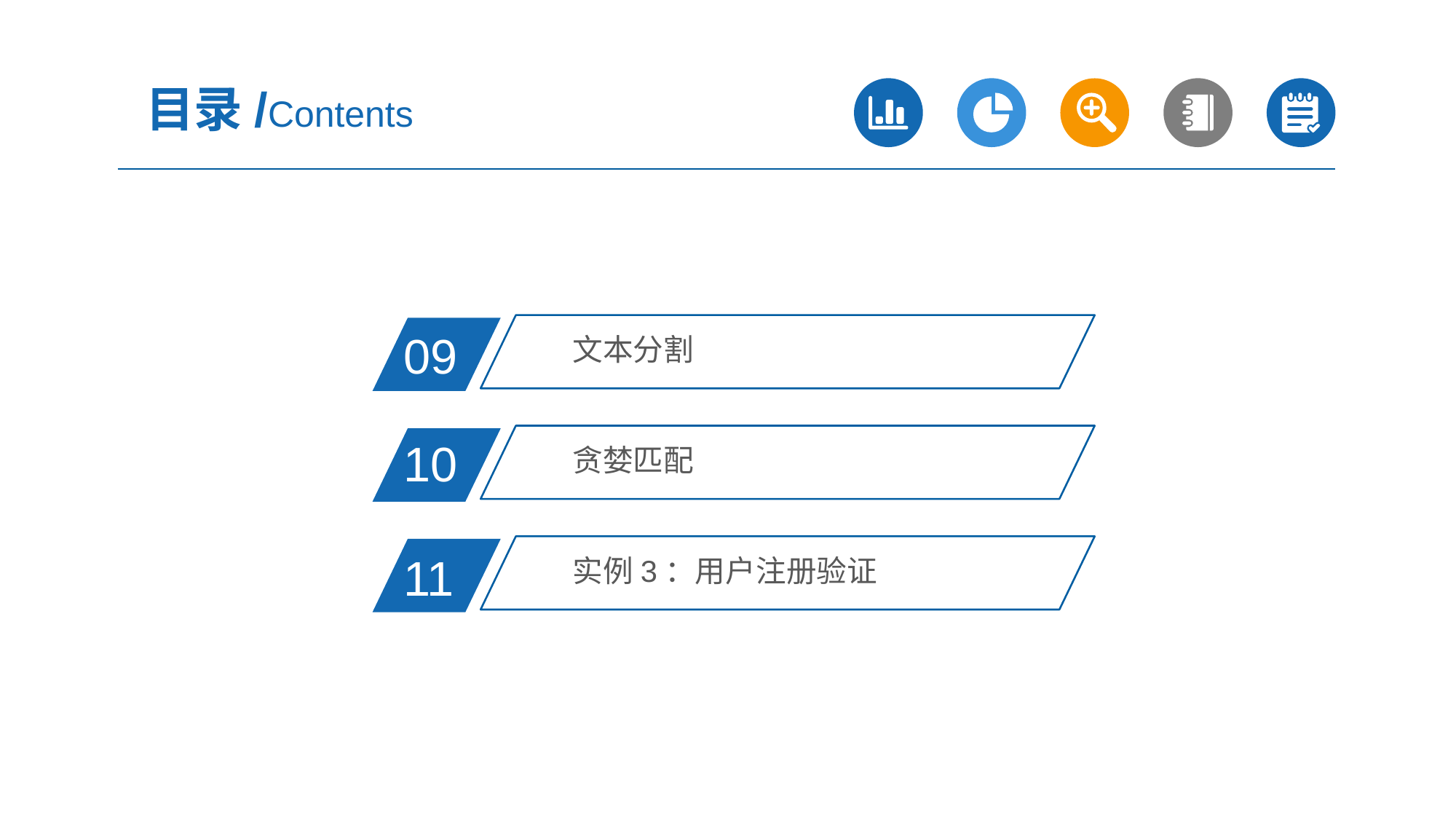

目录/Contents

文本分割

09

贪婪匹配
10

实例3：用户注册验证

11